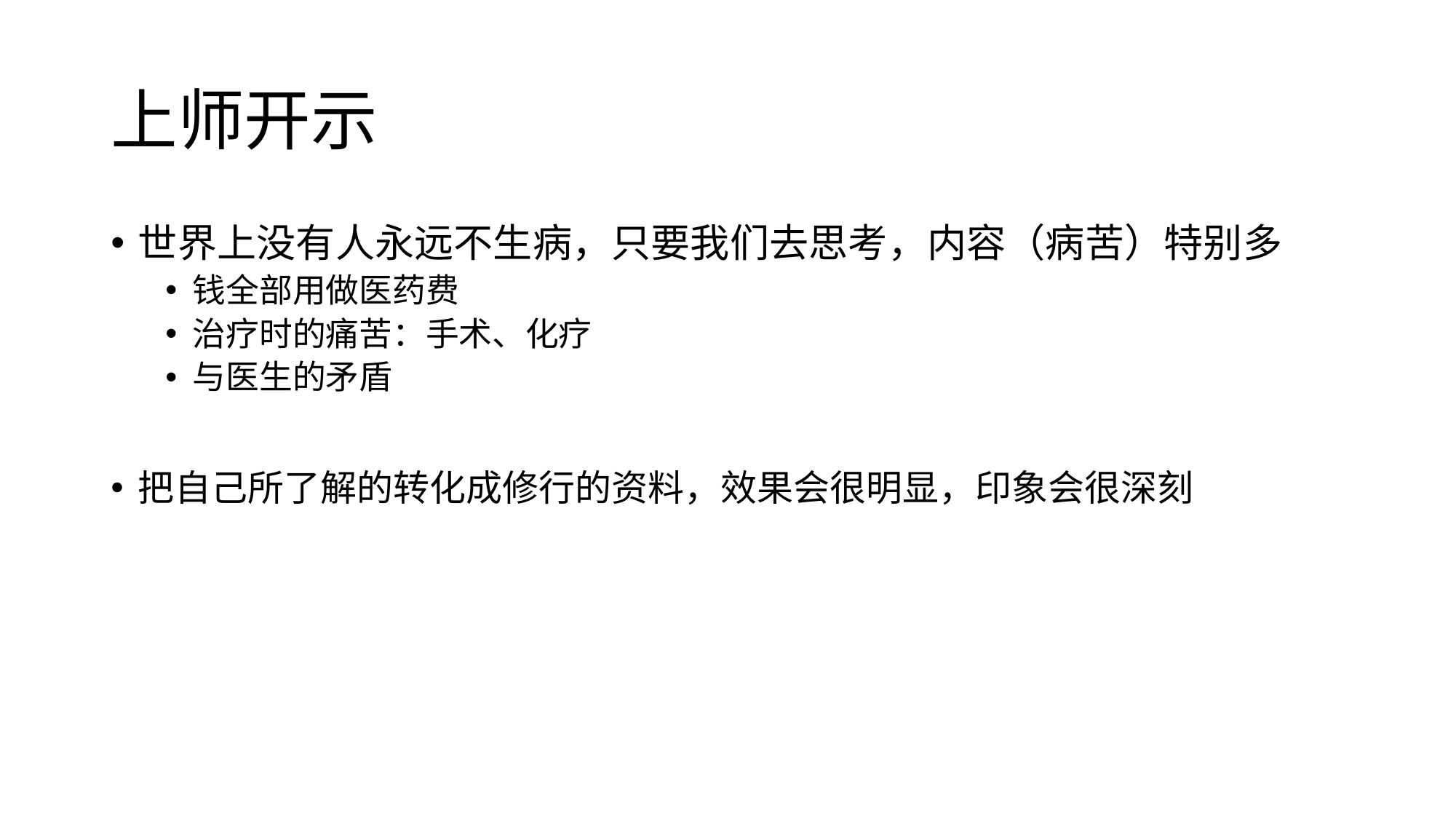

# 上师开示
世界上没有人永远不生病，只要我们去思考，内容（病苦）特别多
钱全部用做医药费
治疗时的痛苦：手术、化疗
与医生的矛盾

把自己所了解的转化成修行的资料，效果会很明显，印象会很深刻